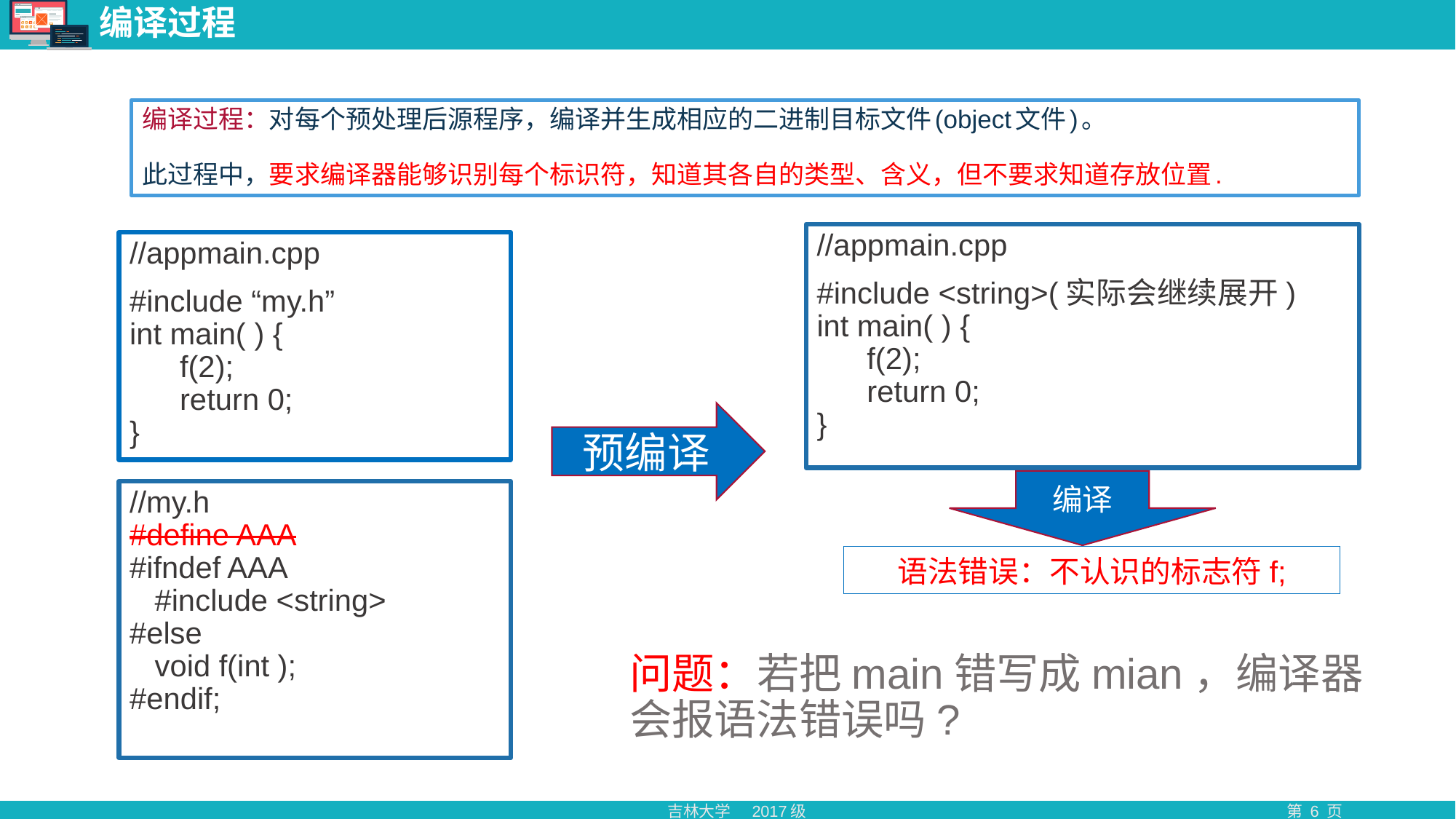

# 编译过程
编译过程：对每个预处理后源程序，编译并生成相应的二进制目标文件(object文件)。
此过程中，要求编译器能够识别每个标识符，知道其各自的类型、含义，但不要求知道存放位置.
//appmain.cpp
#include <string>(实际会继续展开)
int main( ) {
      f(2);
      return 0;
}
//appmain.cpp
#include “my.h”
int main( ) {
      f(2);
      return 0;
}
预编译
编译
//my.h
#define AAA
#ifndef AAA
   #include <string>
#else
   void f(int );
#endif;
语法错误：不认识的标志符f;
问题：若把main错写成mian，编译器会报语法错误吗?